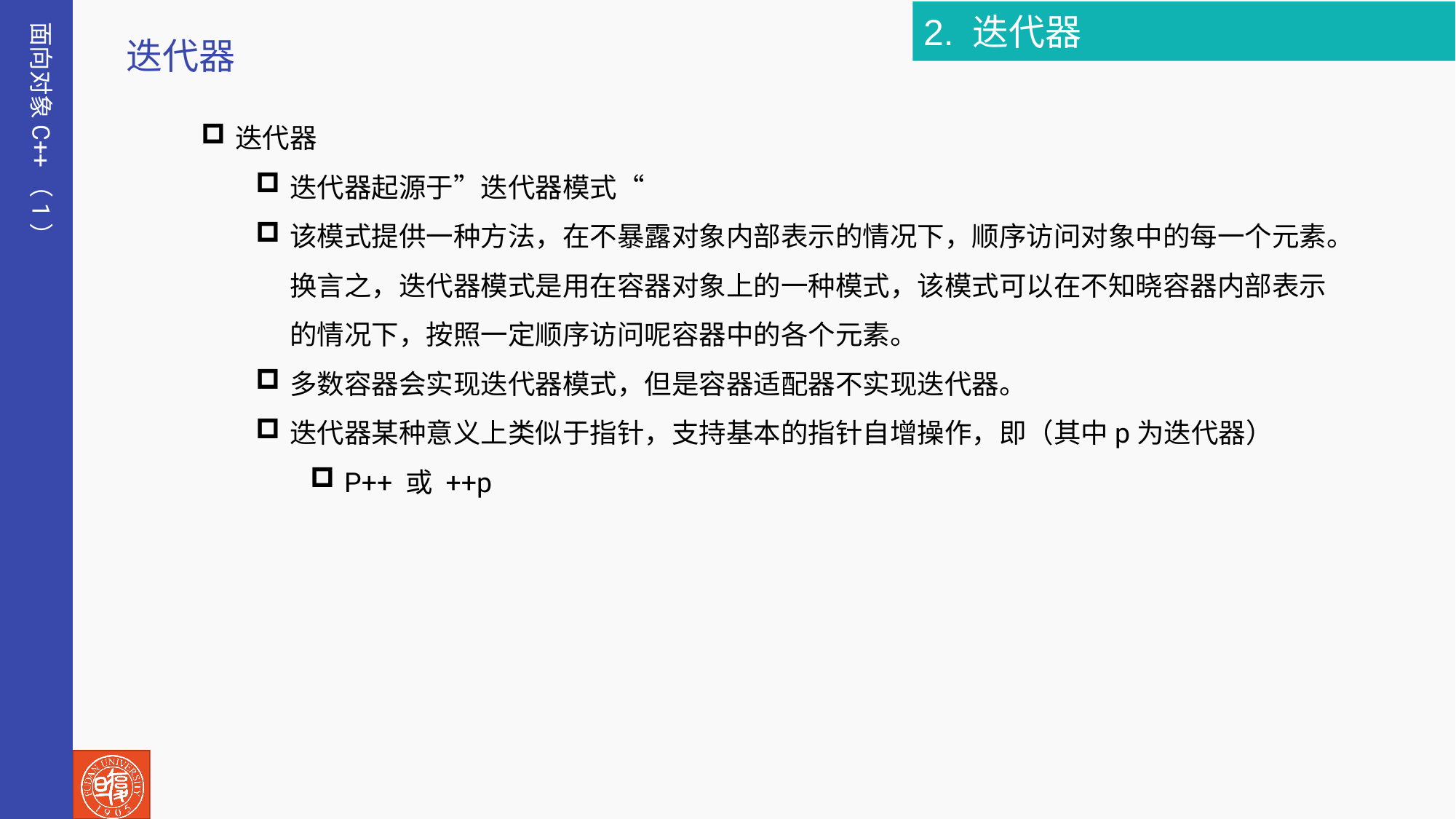

2. 迭代器
面向对象C++（1）
迭代器
迭代器
迭代器起源于”迭代器模式“
该模式提供一种方法，在不暴露对象内部表示的情况下，顺序访问对象中的每一个元素。换言之，迭代器模式是用在容器对象上的一种模式，该模式可以在不知晓容器内部表示的情况下，按照一定顺序访问呢容器中的各个元素。
多数容器会实现迭代器模式，但是容器适配器不实现迭代器。
迭代器某种意义上类似于指针，支持基本的指针自增操作，即（其中p为迭代器）
P++ 或 ++p